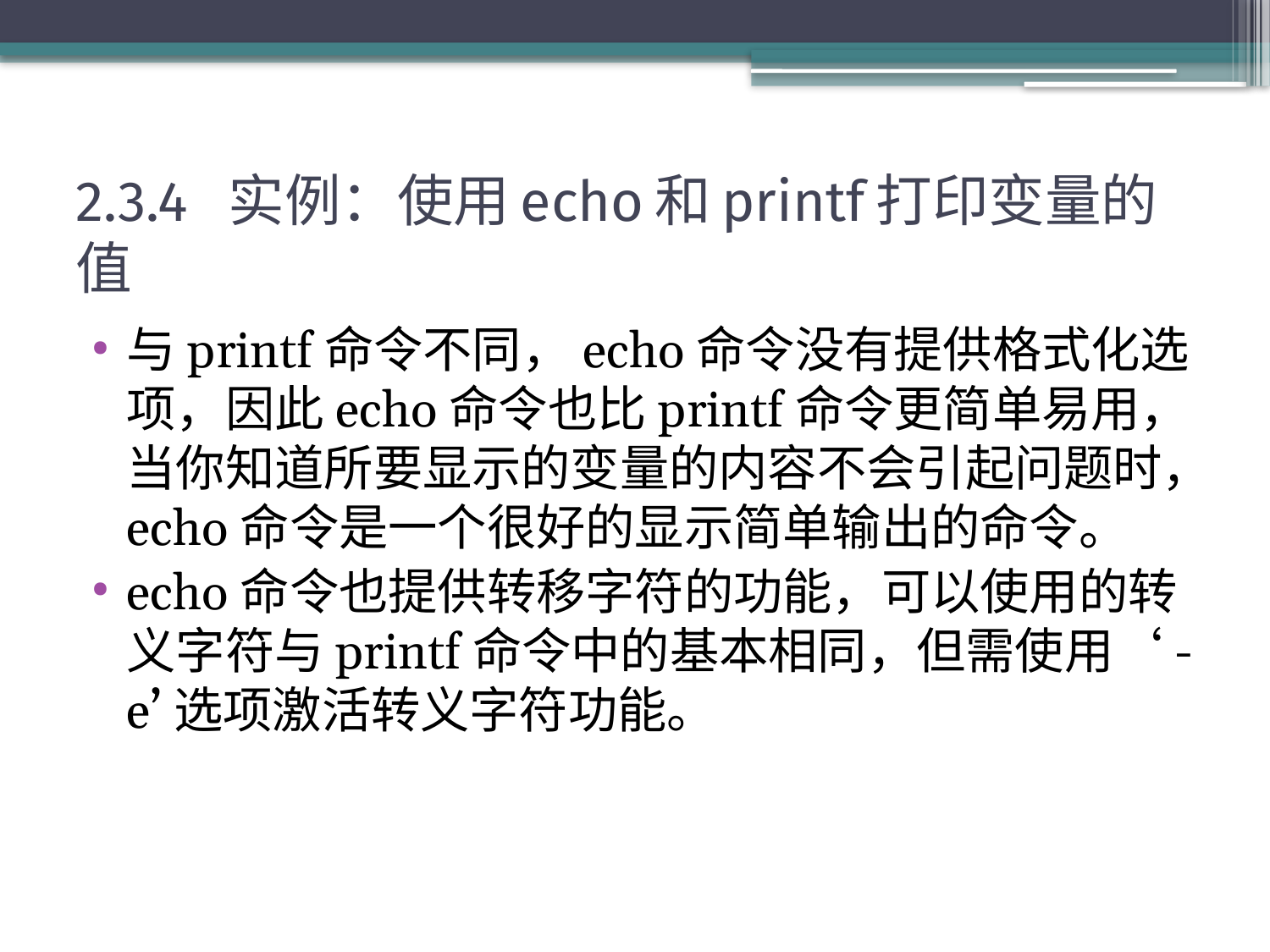

# 2.3.4  实例：使用echo和printf打印变量的值
与printf命令不同，echo命令没有提供格式化选项，因此echo命令也比printf命令更简单易用，当你知道所要显示的变量的内容不会引起问题时，echo命令是一个很好的显示简单输出的命令。
echo命令也提供转移字符的功能，可以使用的转义字符与printf命令中的基本相同，但需使用‘-e’选项激活转义字符功能。